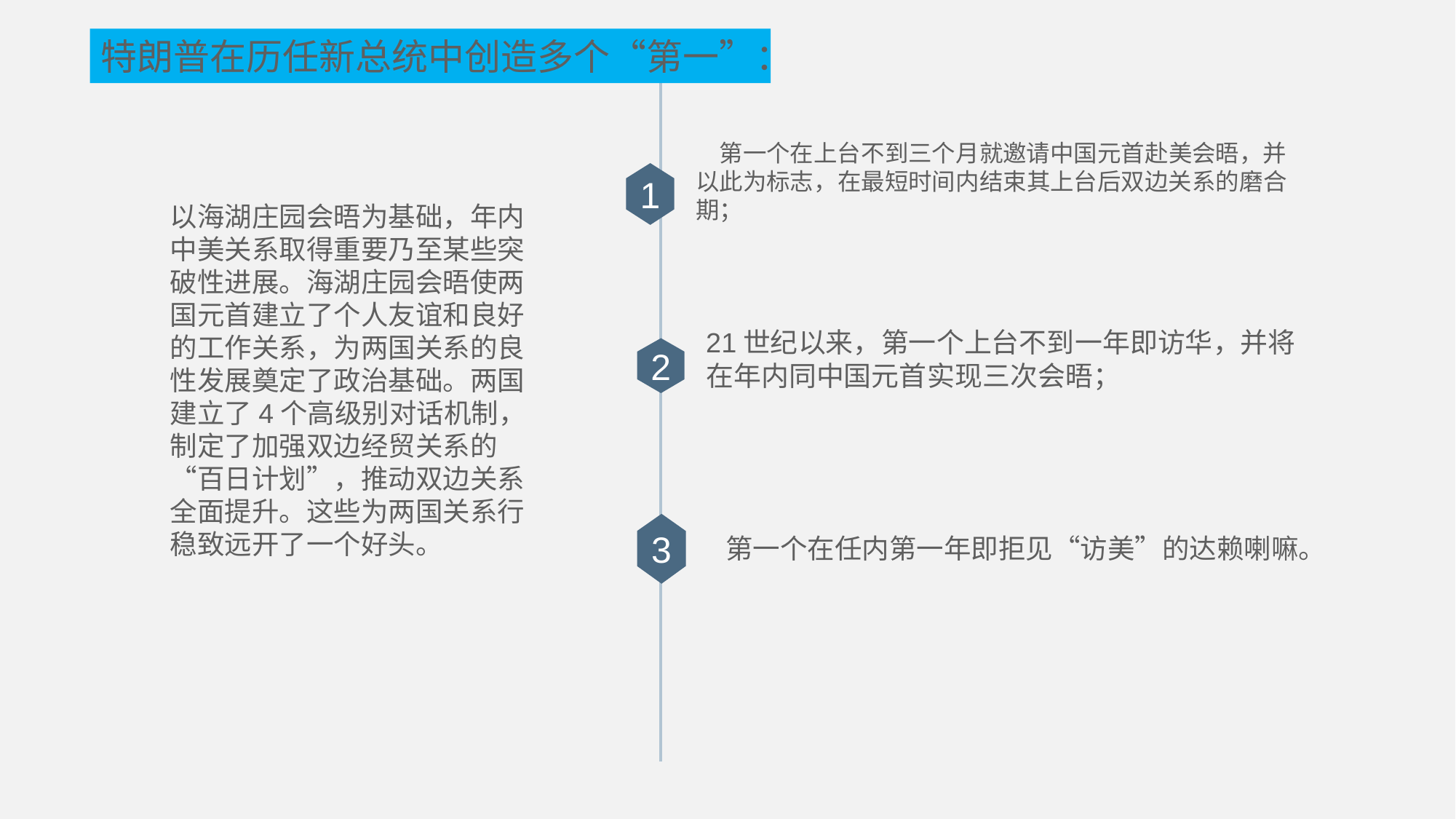

特朗普在历任新总统中创造多个“第一”：
　第一个在上台不到三个月就邀请中国元首赴美会晤，并以此为标志，在最短时间内结束其上台后双边关系的磨合期；
1

以海湖庄园会晤为基础，年内中美关系取得重要乃至某些突破性进展。海湖庄园会晤使两国元首建立了个人友谊和良好的工作关系，为两国关系的良性发展奠定了政治基础。两国建立了4个高级别对话机制，制定了加强双边经贸关系的“百日计划”，推动双边关系全面提升。这些为两国关系行稳致远开了一个好头。
21世纪以来，第一个上台不到一年即访华，并将在年内同中国元首实现三次会晤；
2

第一个在任内第一年即拒见“访美”的达赖喇嘛。
3